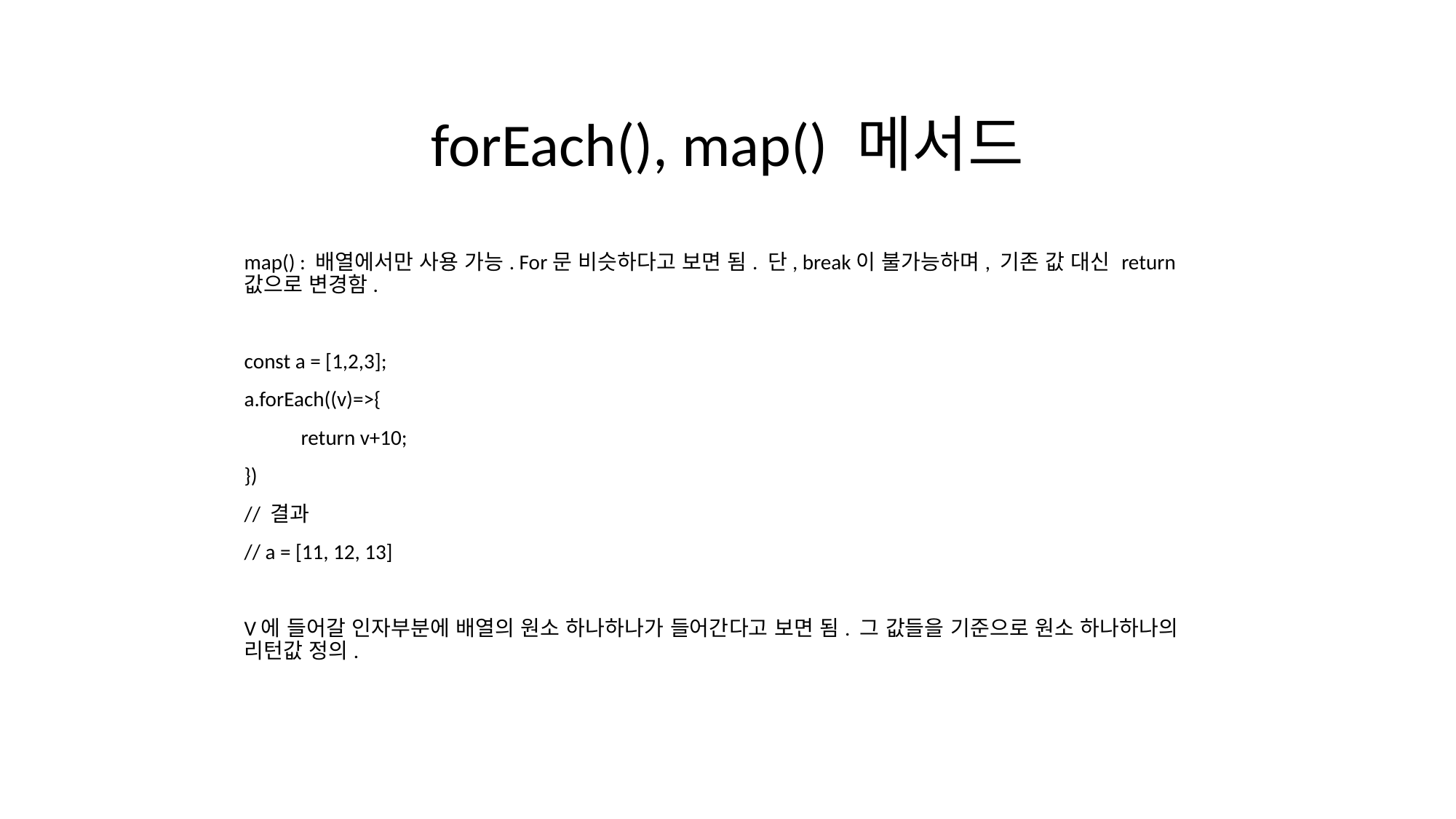

# forEach(), map() 메서드
map() : 배열에서만 사용 가능. For문 비슷하다고 보면 됨. 단, break이 불가능하며, 기존 값 대신 return값으로 변경함.

const a = [1,2,3];
a.forEach((v)=>{
            return v+10;
})
// 결과
// a = [11, 12, 13]

V에 들어갈 인자부분에 배열의 원소 하나하나가 들어간다고 보면 됨. 그 값들을 기준으로 원소 하나하나의 리턴값 정의.